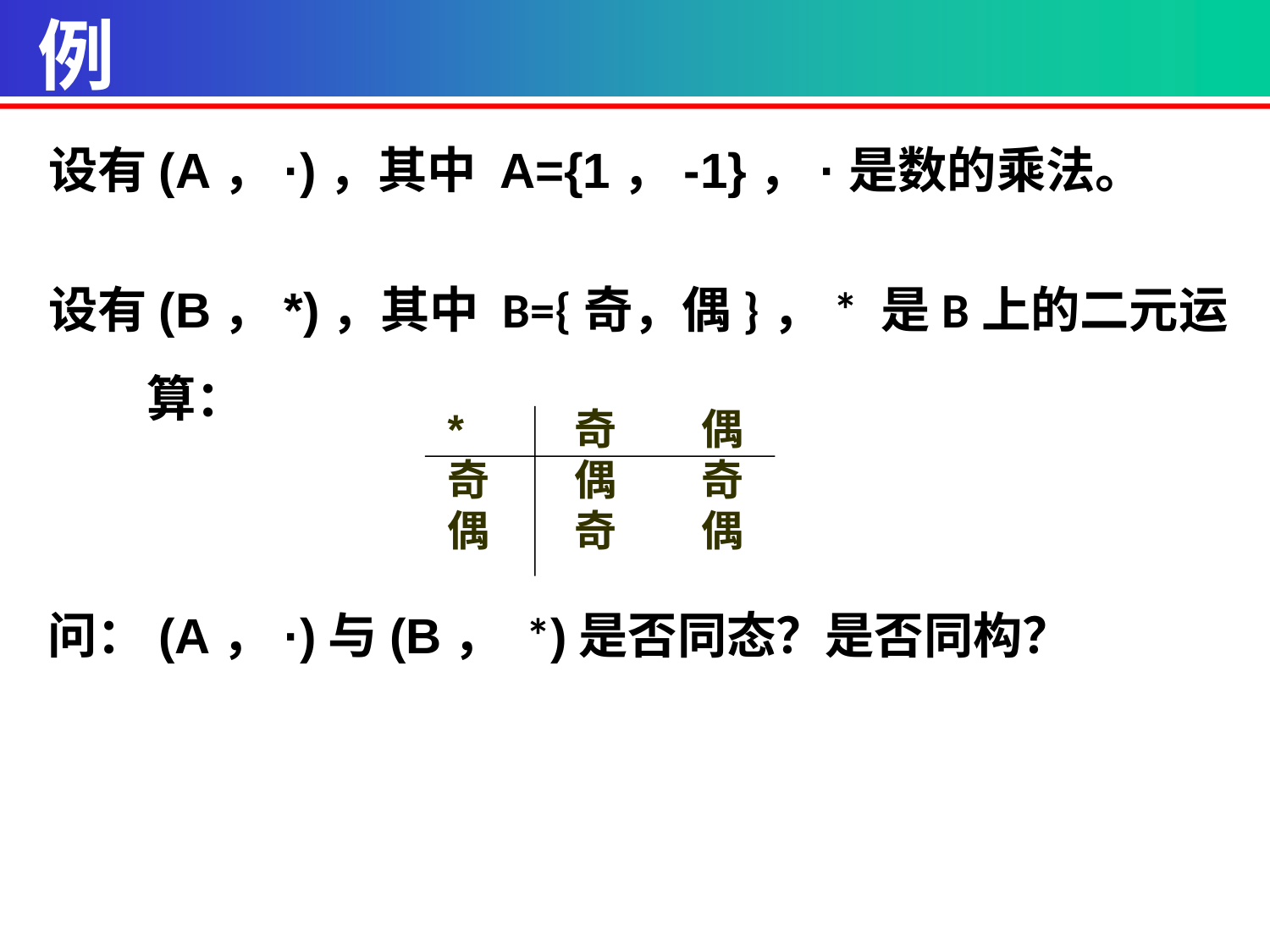

例
设有(A，·)，其中 A={1，-1}，·是数的乘法。
设有(B，*)，其中 B={奇，偶}，* 是B上的二元运算：

*	奇	偶
奇	偶	奇
偶	奇	偶

问：(A，·)与(B， *)是否同态？是否同构？